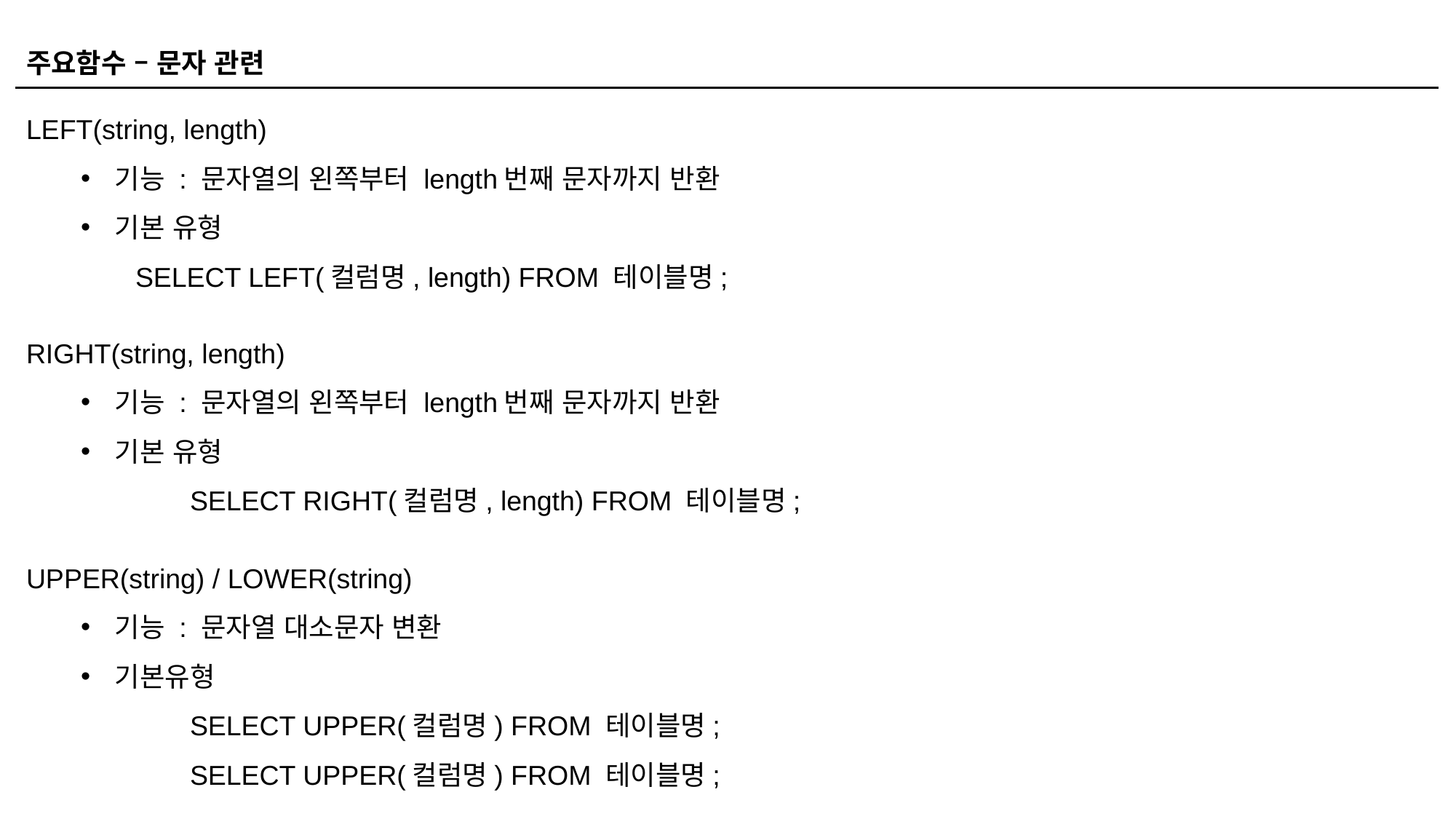

주요함수 – 문자 관련
LEFT(string, length)
기능 : 문자열의 왼쪽부터 length번째 문자까지 반환
기본 유형
	SELECT LEFT(컬럼명, length) FROM 테이블명;

RIGHT(string, length)
기능 : 문자열의 왼쪽부터 length번째 문자까지 반환
기본 유형
 	SELECT RIGHT(컬럼명, length) FROM 테이블명;

UPPER(string) / LOWER(string)
기능 : 문자열 대소문자 변환
기본유형
	SELECT UPPER(컬럼명) FROM 테이블명;
	SELECT UPPER(컬럼명) FROM 테이블명;